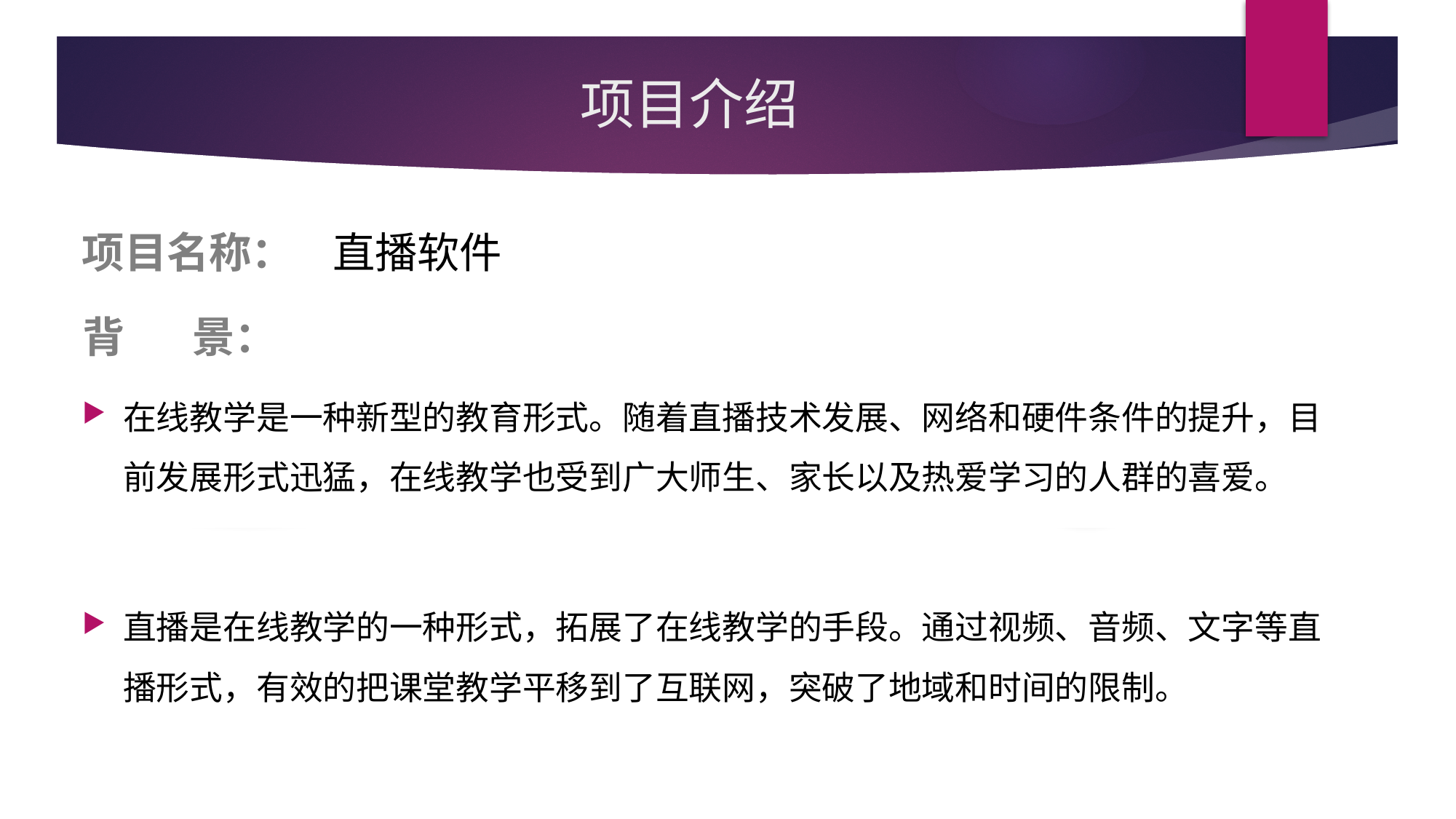

# 项目介绍
项目名称：    直播软件
背       景：
在线教学是一种新型的教育形式。随着直播技术发展、网络和硬件条件的提升，目前发展形式迅猛，在线教学也受到广大师生、家长以及热爱学习的人群的喜爱。

直播是在线教学的一种形式，拓展了在线教学的手段。通过视频、音频、文字等直播形式，有效的把课堂教学平移到了互联网，突破了地域和时间的限制。